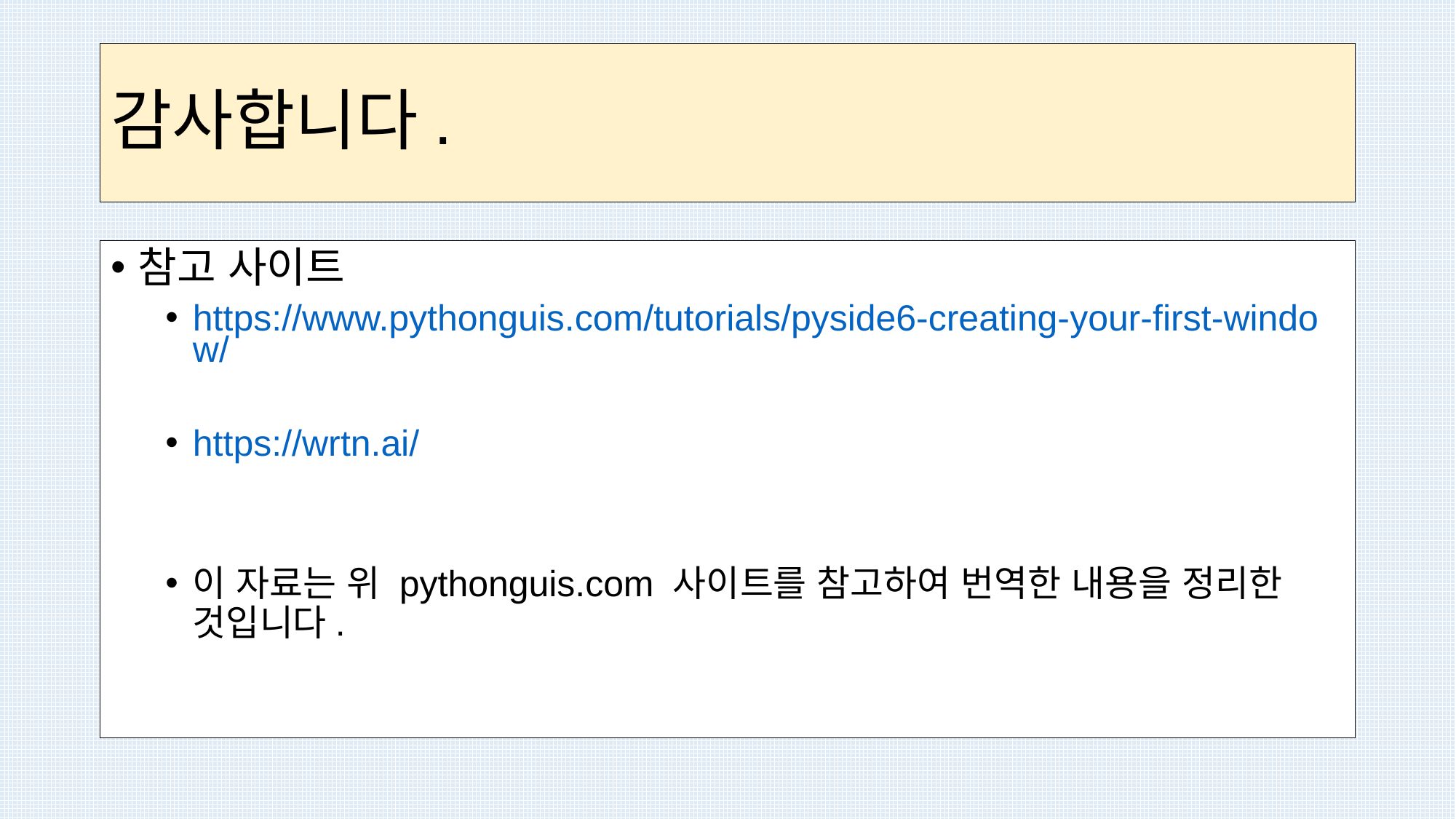

# 감사합니다.
참고 사이트
https://www.pythonguis.com/tutorials/pyside6-creating-your-first-window/

https://wrtn.ai/

이 자료는 위 pythonguis.com 사이트를 참고하여 번역한 내용을 정리한 것입니다.